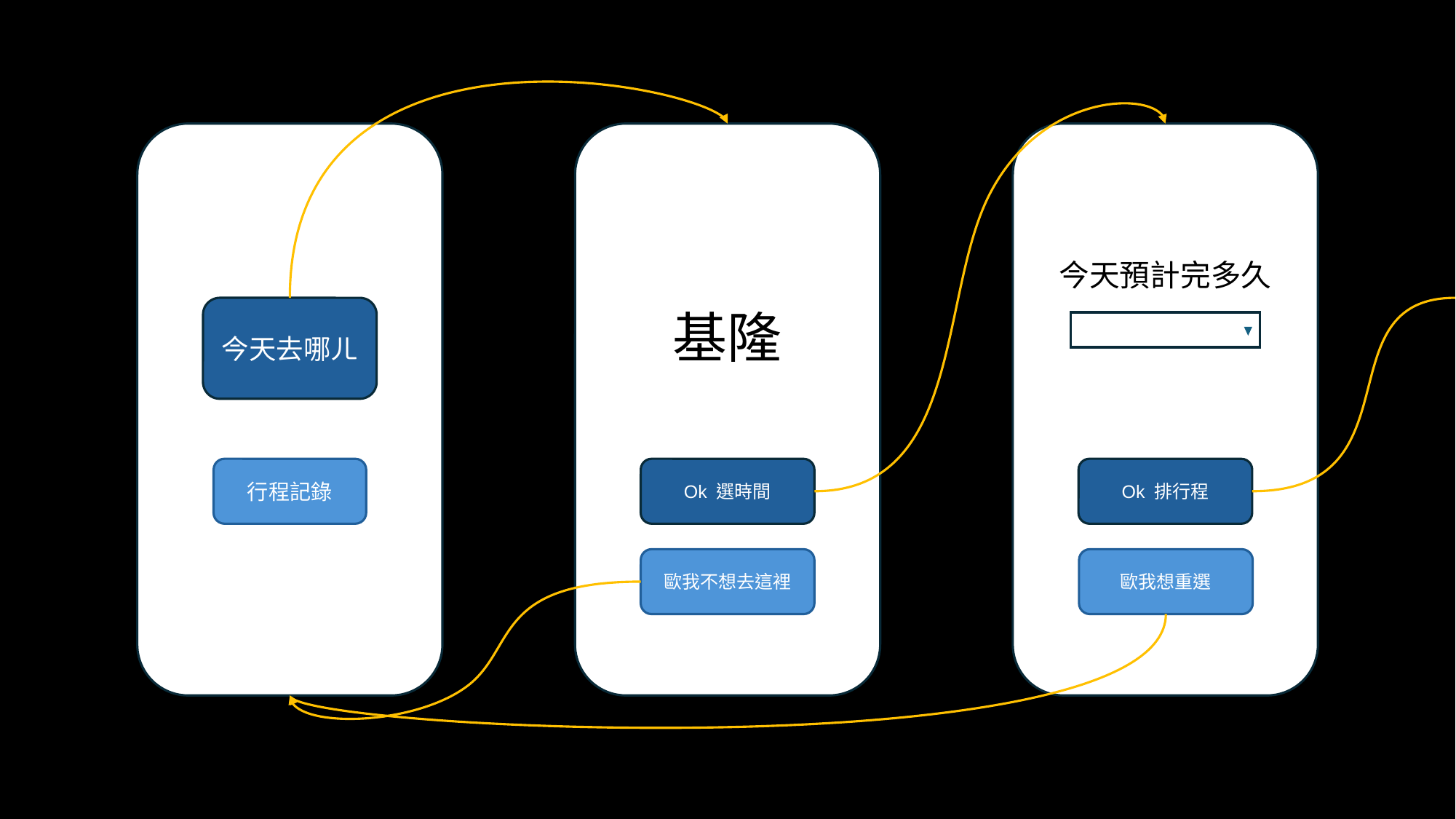

今天預計完多久
今天去哪ㄦ
基隆

行程記錄
Ok 選時間
Ok 排行程
歐我不想去這裡
歐我想重選